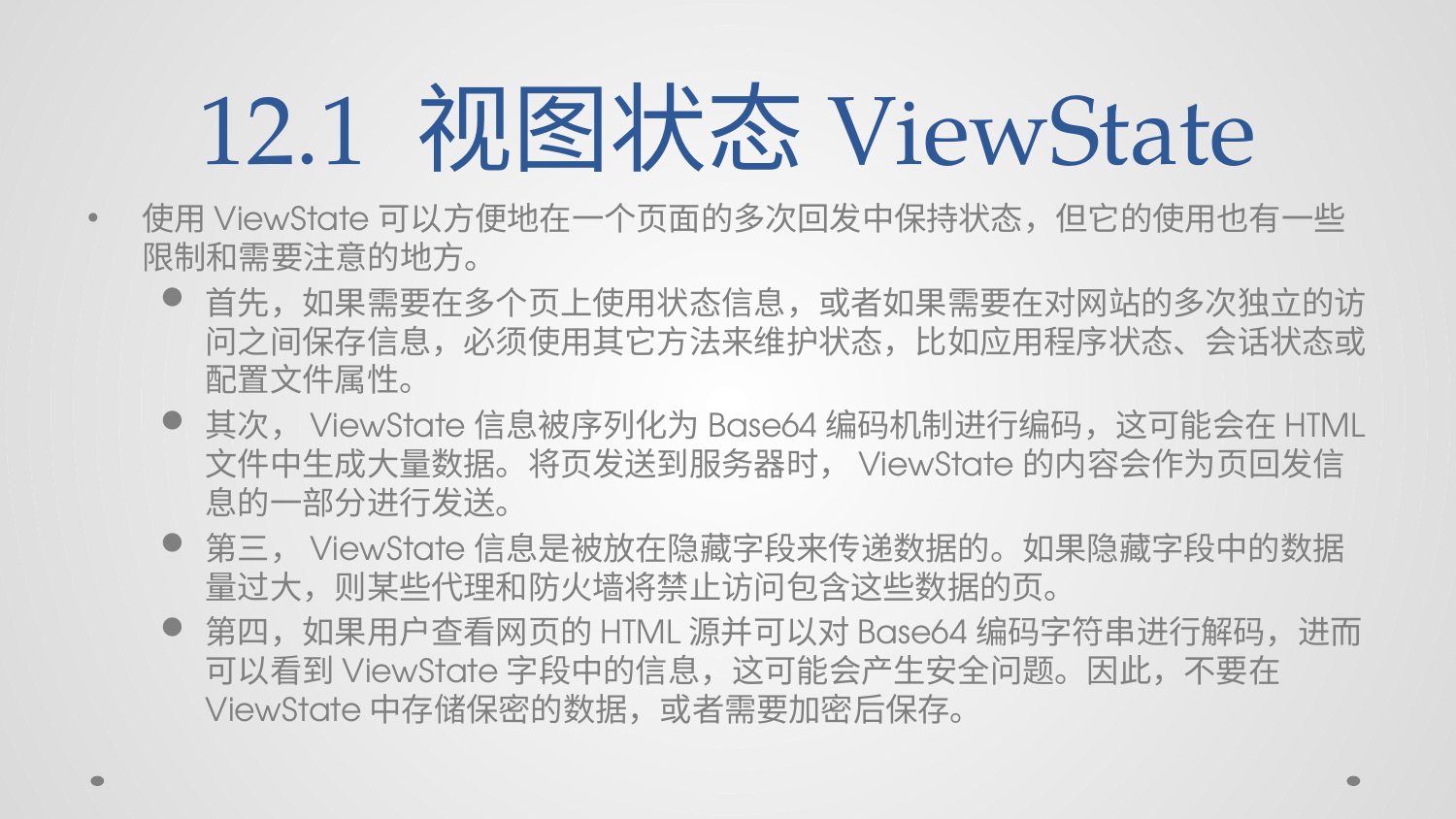

# 12.1 视图状态ViewState
使用ViewState可以方便地在一个页面的多次回发中保持状态，但它的使用也有一些限制和需要注意的地方。
首先，如果需要在多个页上使用状态信息，或者如果需要在对网站的多次独立的访问之间保存信息，必须使用其它方法来维护状态，比如应用程序状态、会话状态或配置文件属性。
其次，ViewState信息被序列化为Base64编码机制进行编码，这可能会在HTML文件中生成大量数据。将页发送到服务器时，ViewState的内容会作为页回发信息的一部分进行发送。
第三，ViewState信息是被放在隐藏字段来传递数据的。如果隐藏字段中的数据量过大，则某些代理和防火墙将禁止访问包含这些数据的页。
第四，如果用户查看网页的HTML源并可以对Base64编码字符串进行解码，进而可以看到ViewState字段中的信息，这可能会产生安全问题。因此，不要在ViewState中存储保密的数据，或者需要加密后保存。